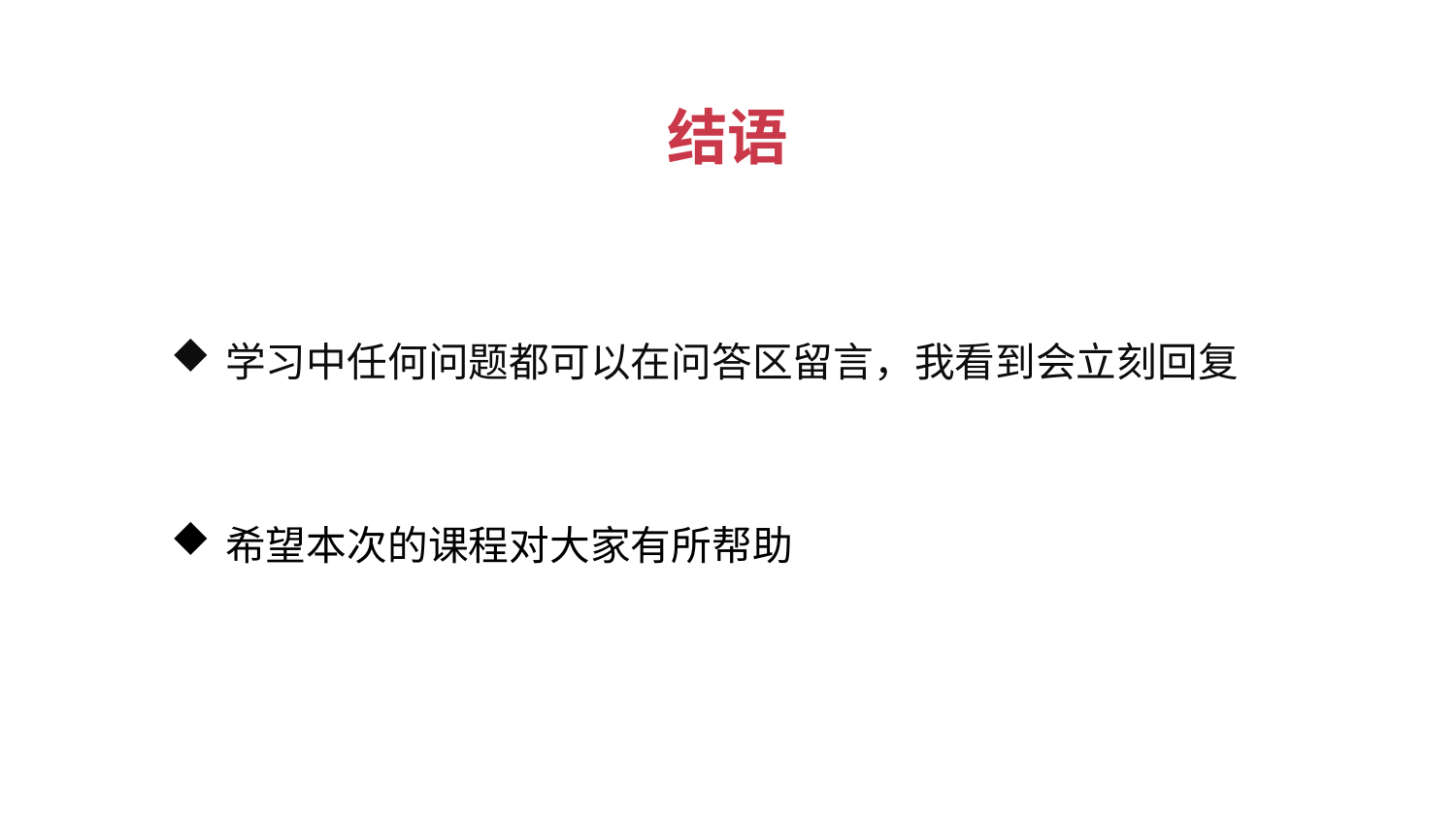

结语
学习中任何问题都可以在问答区留言，我看到会立刻回复
希望本次的课程对大家有所帮助